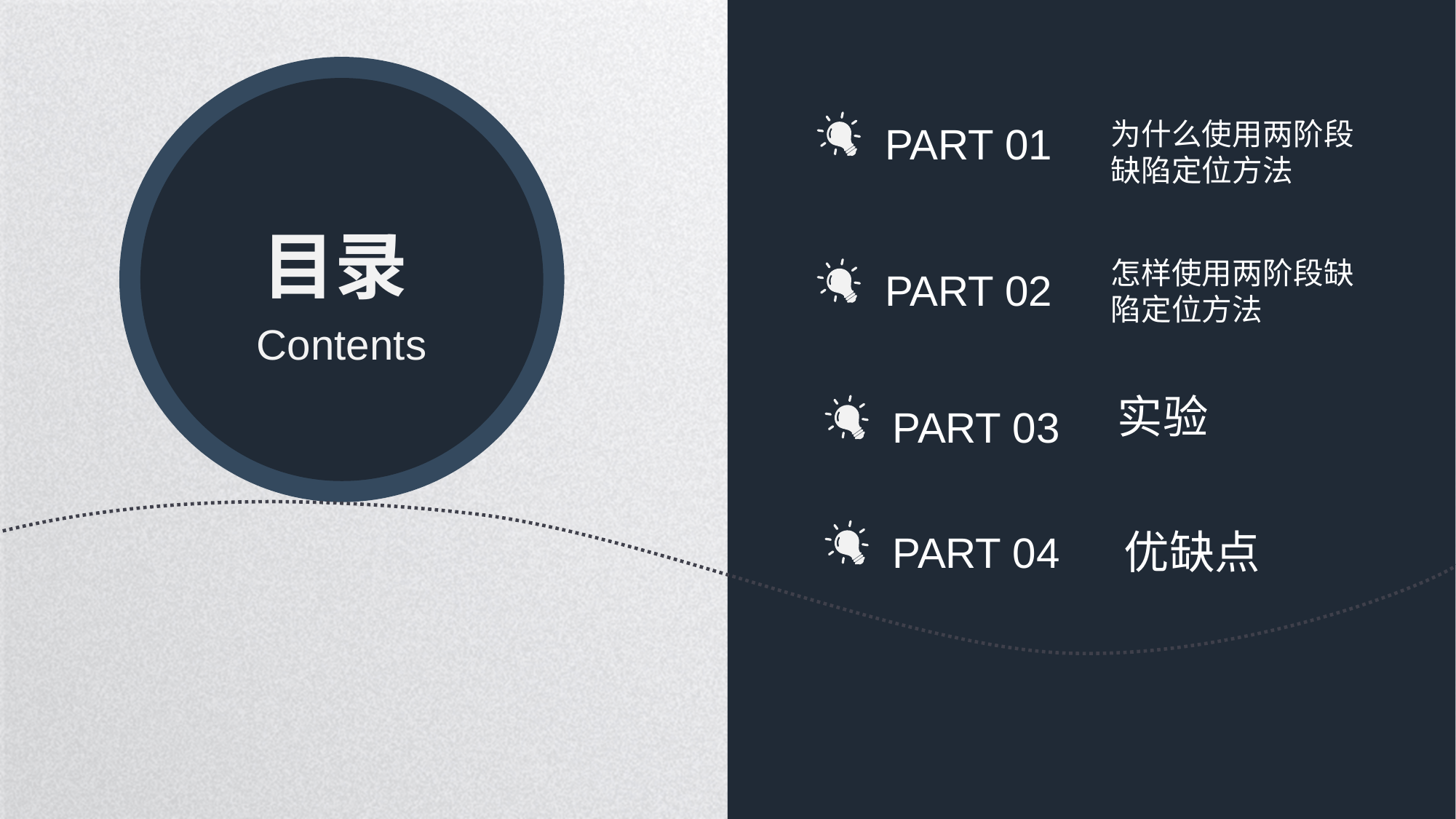

PART 01
为什么使用两阶段缺陷定位方法
目录
Contents

PART 02
怎样使用两阶段缺陷定位方法

PART 03
实验

PART 04
优缺点
延时符